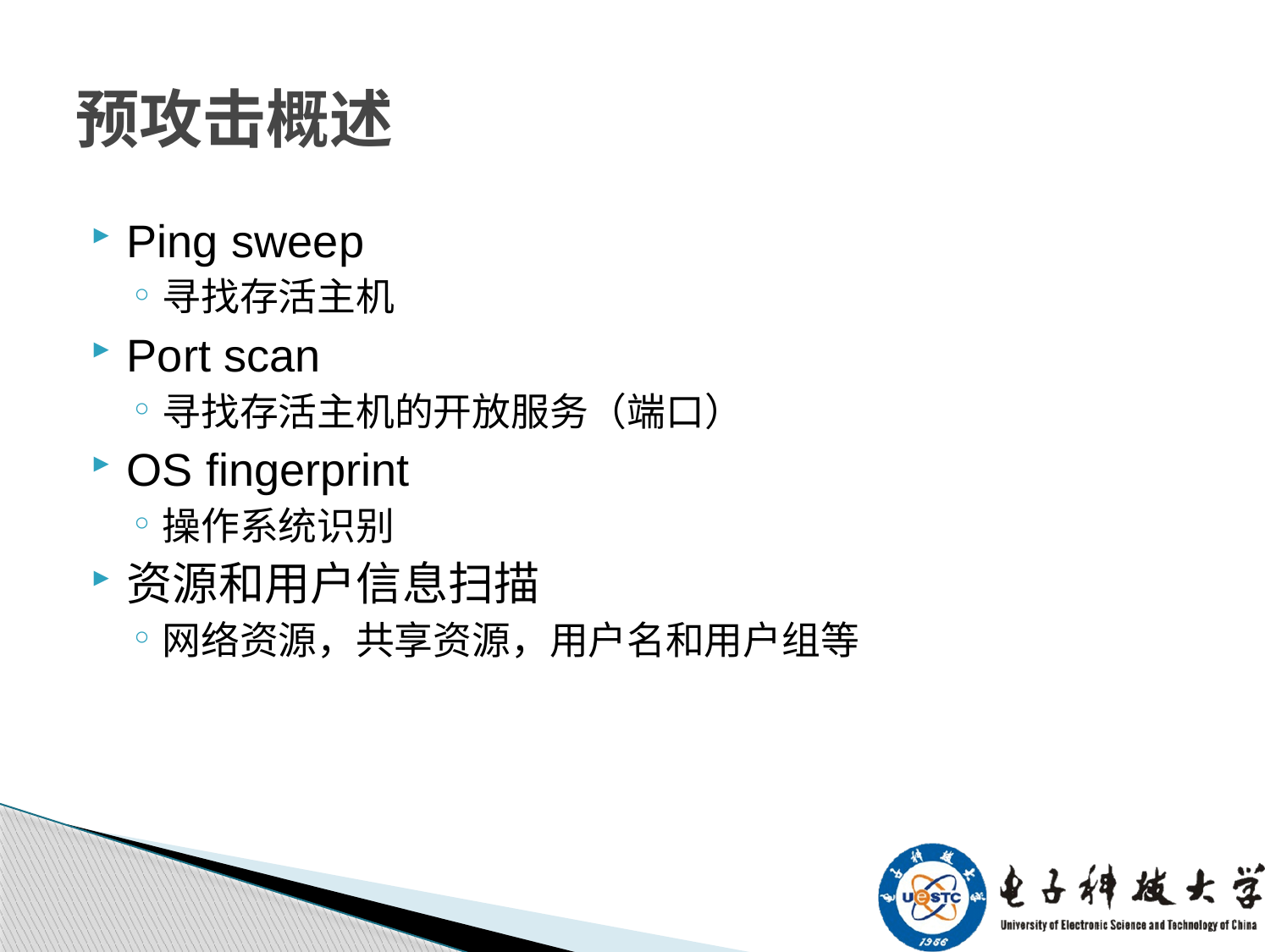

# 预攻击概述
Ping sweep
寻找存活主机
Port scan
寻找存活主机的开放服务（端口）
OS fingerprint
操作系统识别
资源和用户信息扫描
网络资源，共享资源，用户名和用户组等